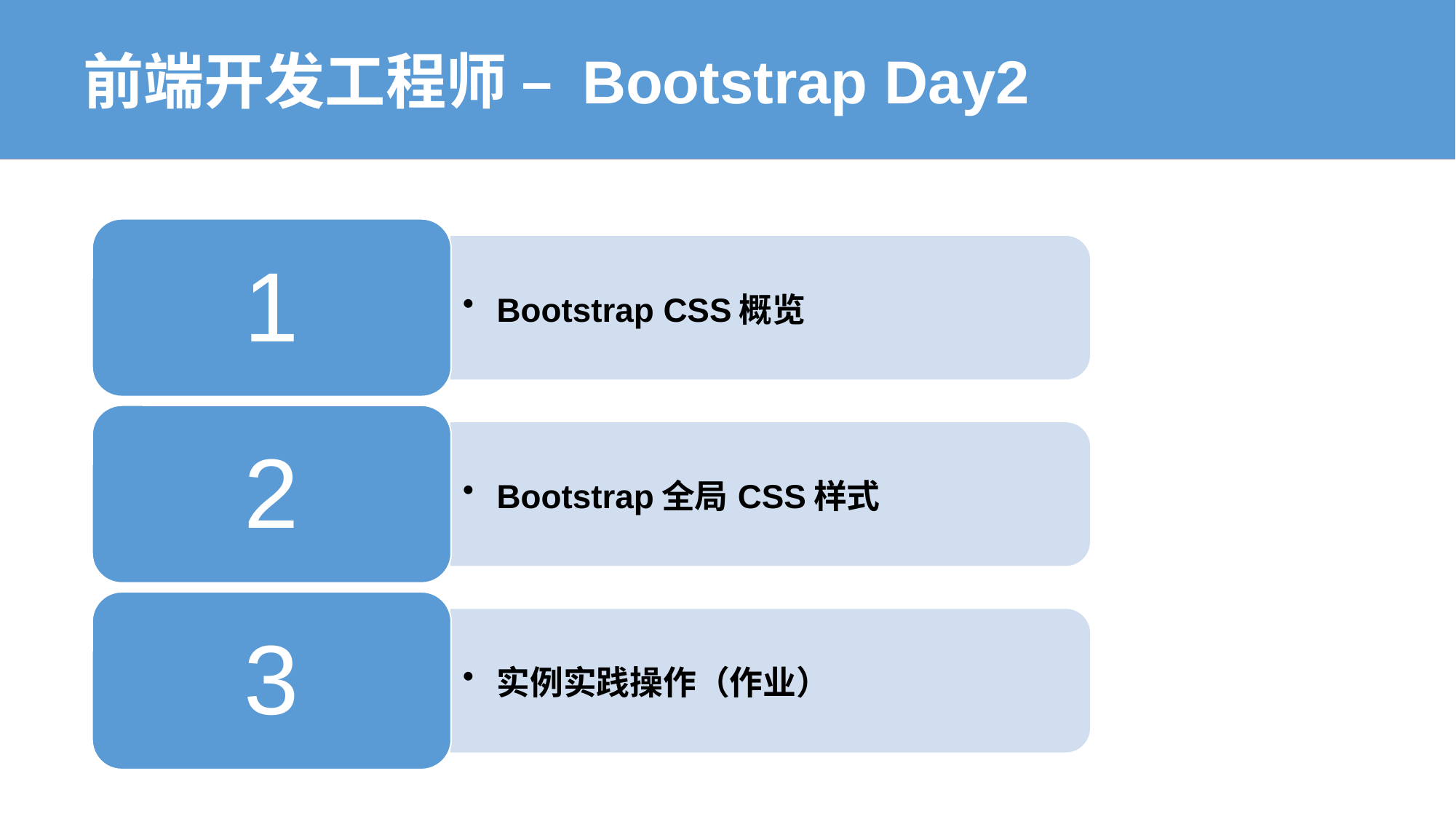

# 前端开发工程师 – Bootstrap Day2
1
Bootstrap CSS概览
Bootstrap全局CSS样式
3
实例实践操作（作业）
2